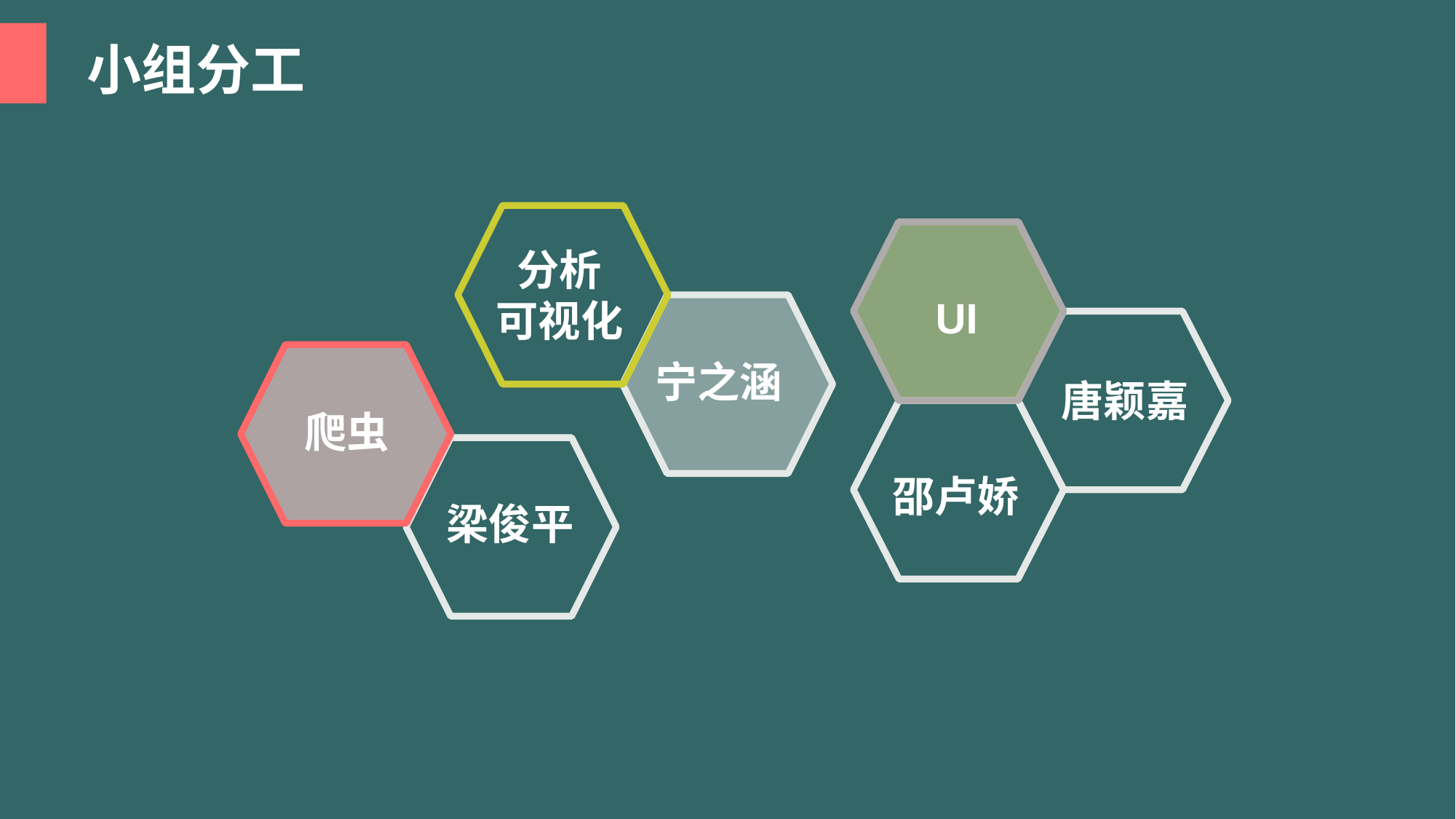

小组分工

分析
可视化
UI

宁之涵
唐颖嘉
爬虫

邵卢娇
梁俊平